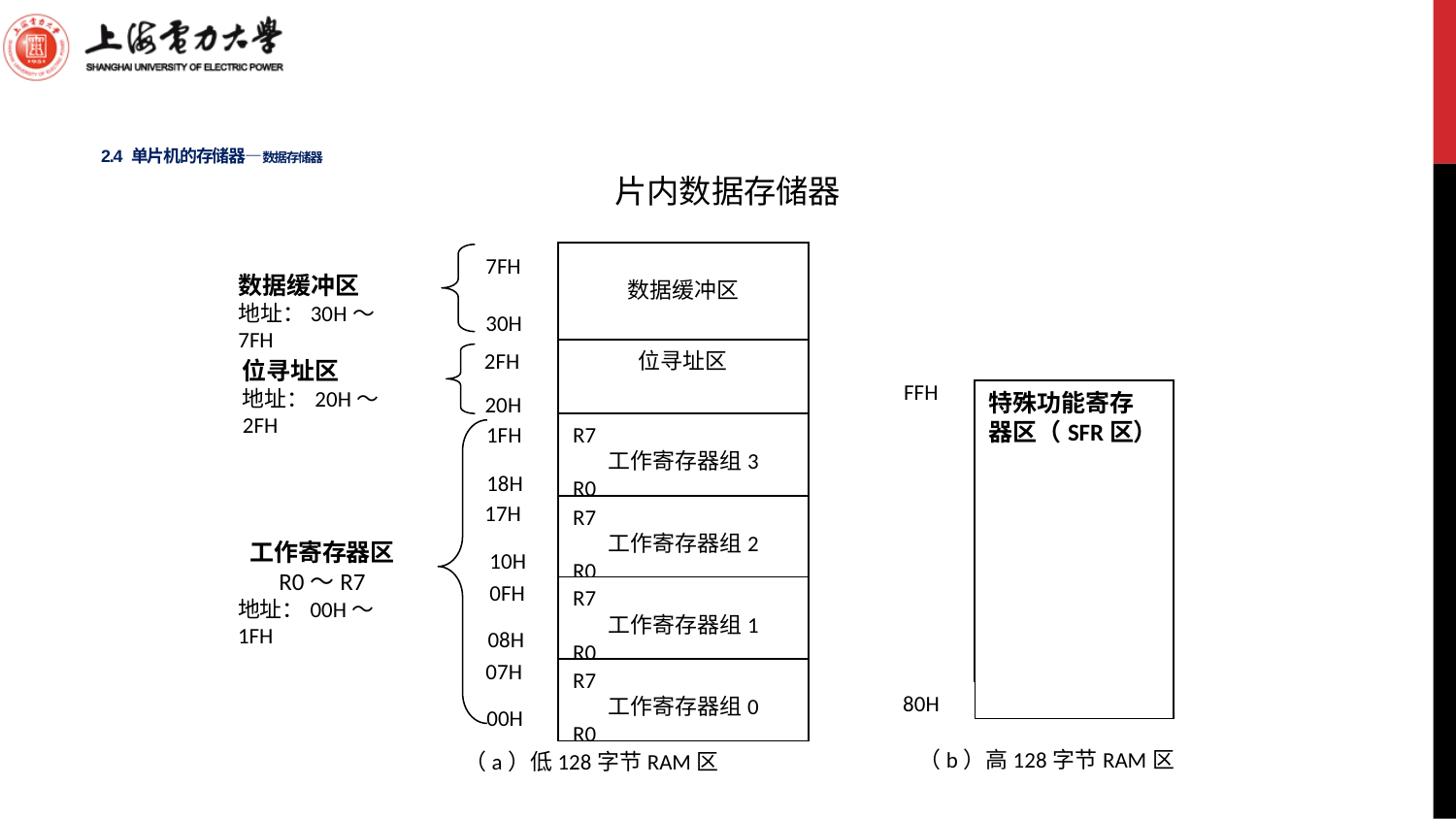

# 2.4  单片机的存储器—数据存储器
片内数据存储器

数据缓冲区

7FH

数据缓冲区
地址：30H～7FH
30H
2FH
位寻址区

位寻址区
地址：20H～2FH
FFH
特殊功能寄存器区（SFR区）

20H
1FH
R7
工作寄存器组3
R0

18H
17H
10H
R7
工作寄存器组2
R0

工作寄存器区
R0～R7
地址：00H～1FH
0FH
08H
R7
工作寄存器组1
R0

07H
R7
工作寄存器组0
R0

80H
00H
（b）高128字节RAM区
（a）低128字节RAM区